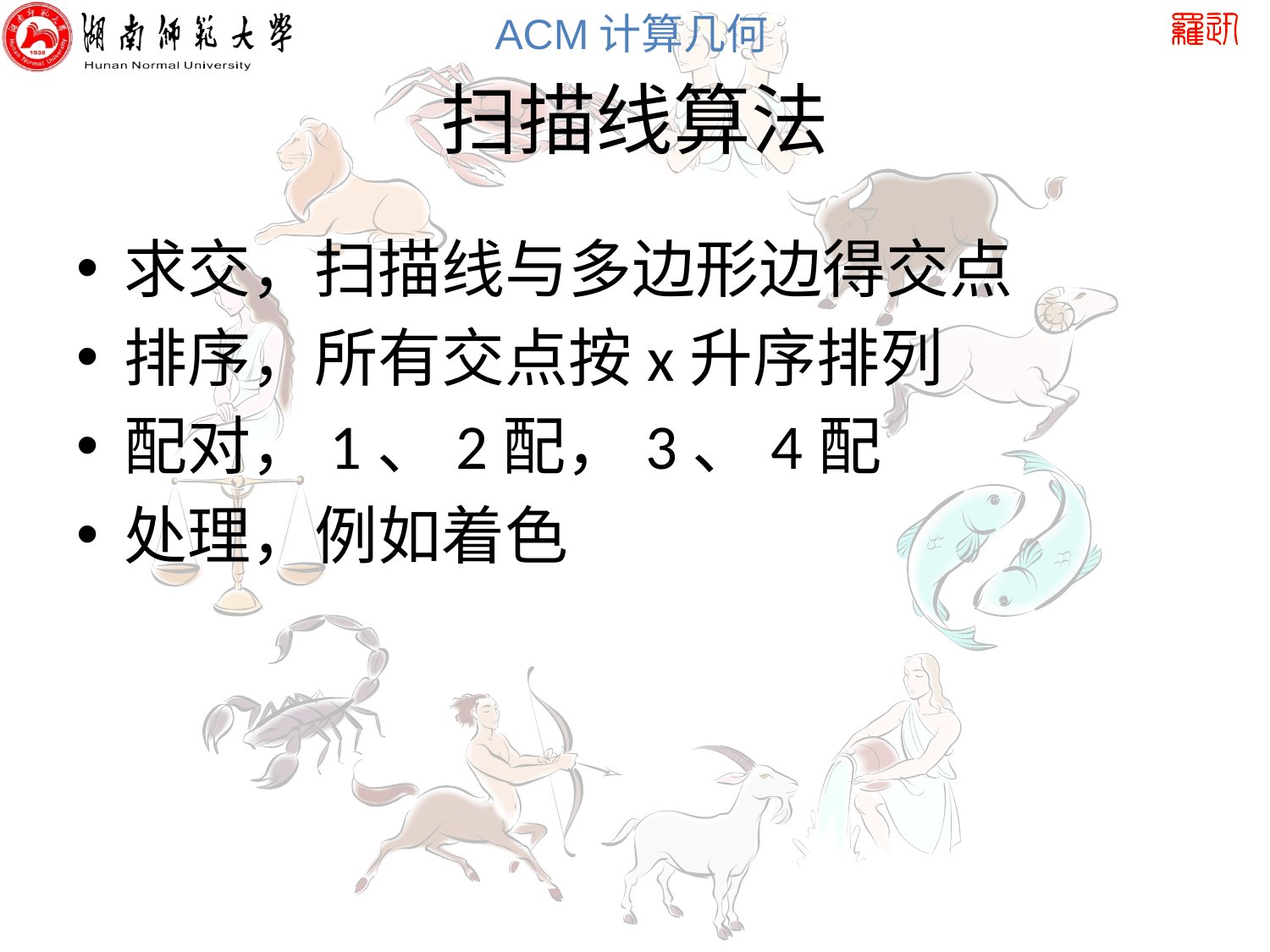

# 扫描线算法
求交，扫描线与多边形边得交点
排序，所有交点按x升序排列
配对，1、2配，3、4配
处理，例如着色